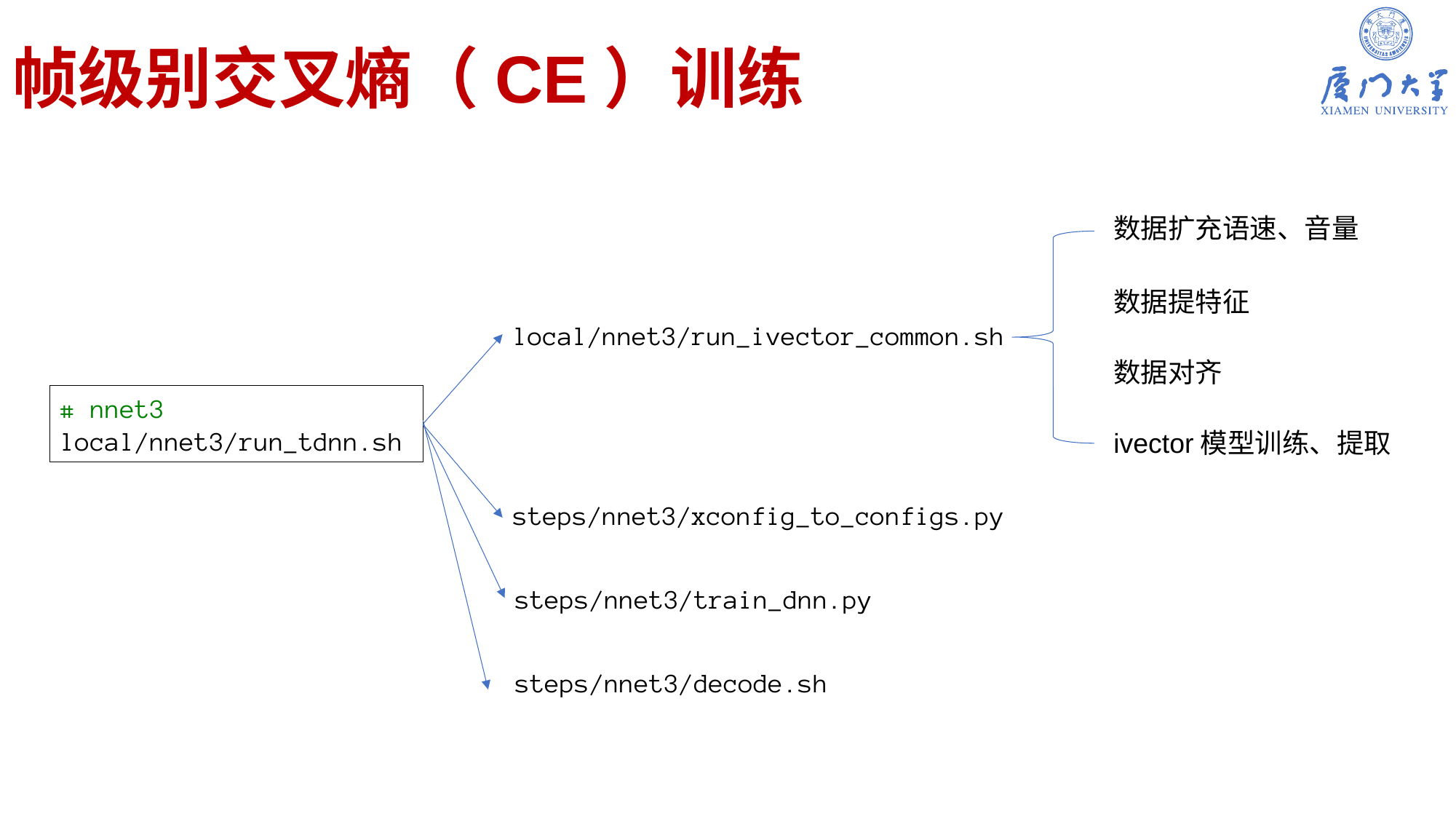

# 帧级别交叉熵（CE）训练
数据扩充语速、音量

数据提特征
local/nnet3/run_ivector_common.sh
数据对齐
# nnet3
local/nnet3/run_tdnn.sh
ivector模型训练、提取
steps/nnet3/xconfig_to_configs.py
steps/nnet3/train_dnn.py
steps/nnet3/decode.sh